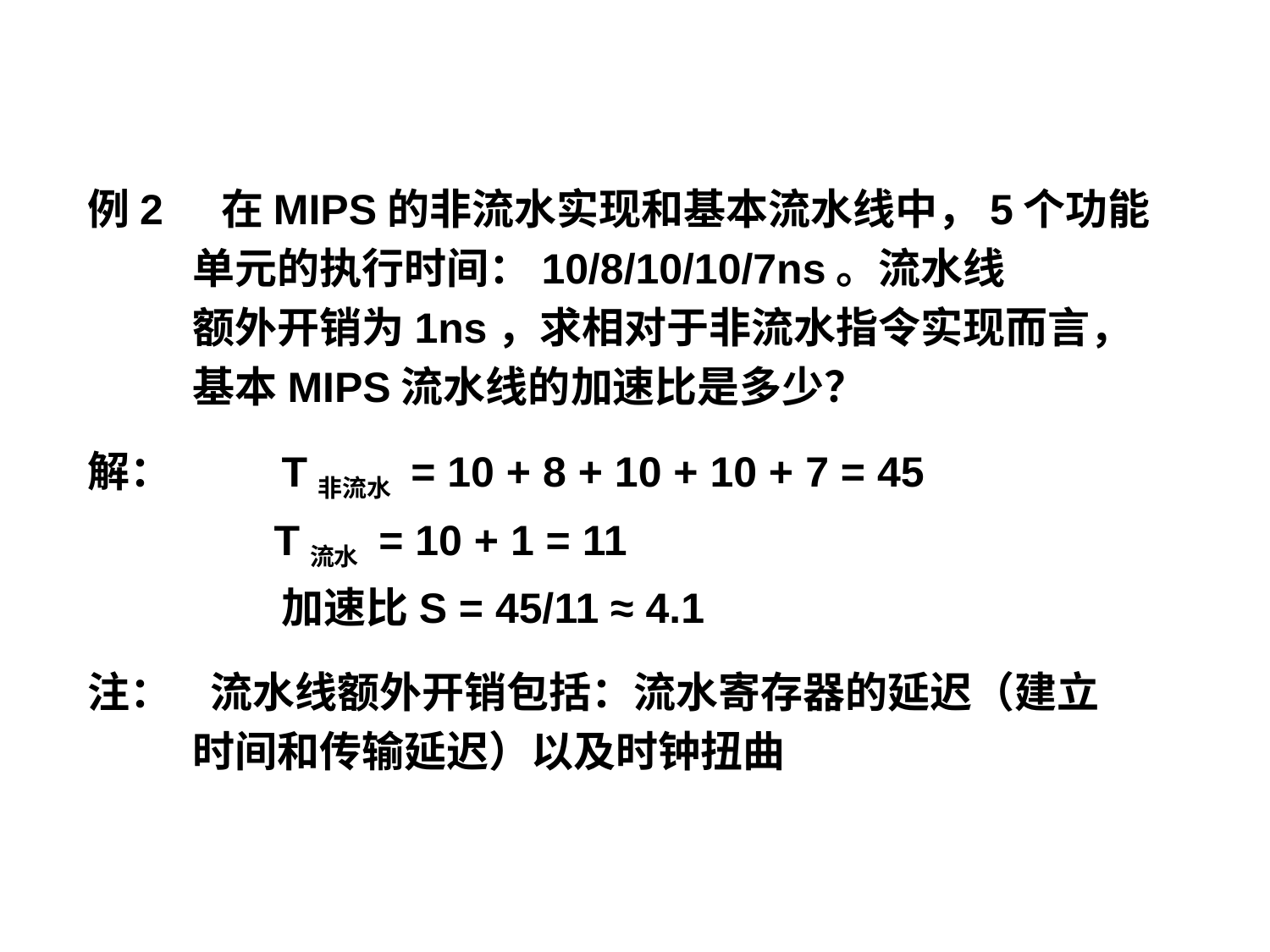

例2    在MIPS的非流水实现和基本流水线中，5个功能
          单元的执行时间：10/8/10/10/7ns。流水线
          额外开销为1ns，求相对于非流水指令实现而言，
          基本MIPS流水线的加速比是多少？
解：	 T非流水 = 10 + 8 + 10 + 10 + 7 = 45
		 T流水 = 10 + 1 = 11
		 加速比S = 45/11 ≈ 4.1
注：    流水线额外开销包括：流水寄存器的延迟（建立
          时间和传输延迟）以及时钟扭曲